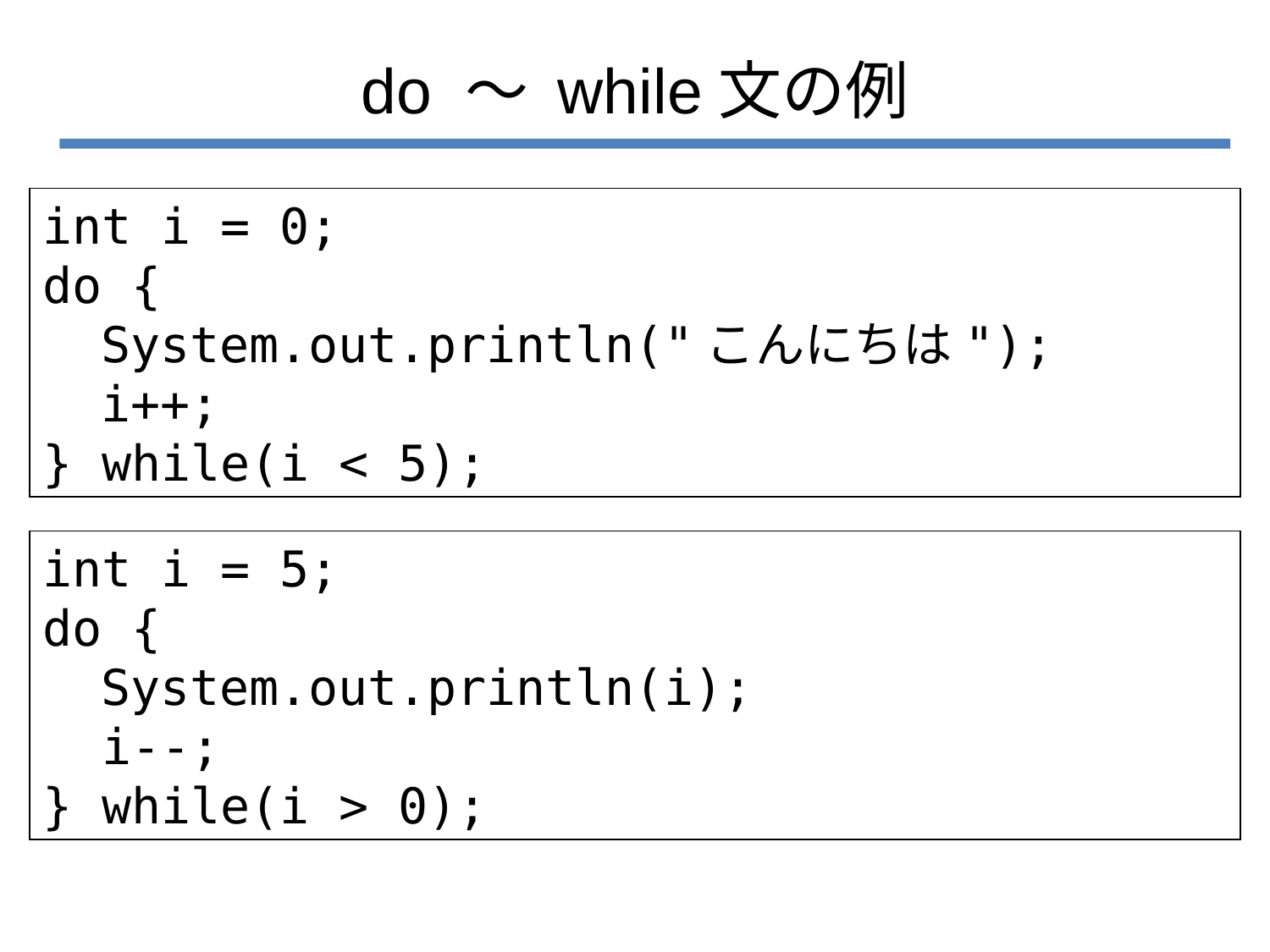

# do ～ while文の例
int i = 0;
do {
  System.out.println("こんにちは");
  i++;
} while(i < 5);
int i = 5;
do {
  System.out.println(i);
  i--;
} while(i > 0);